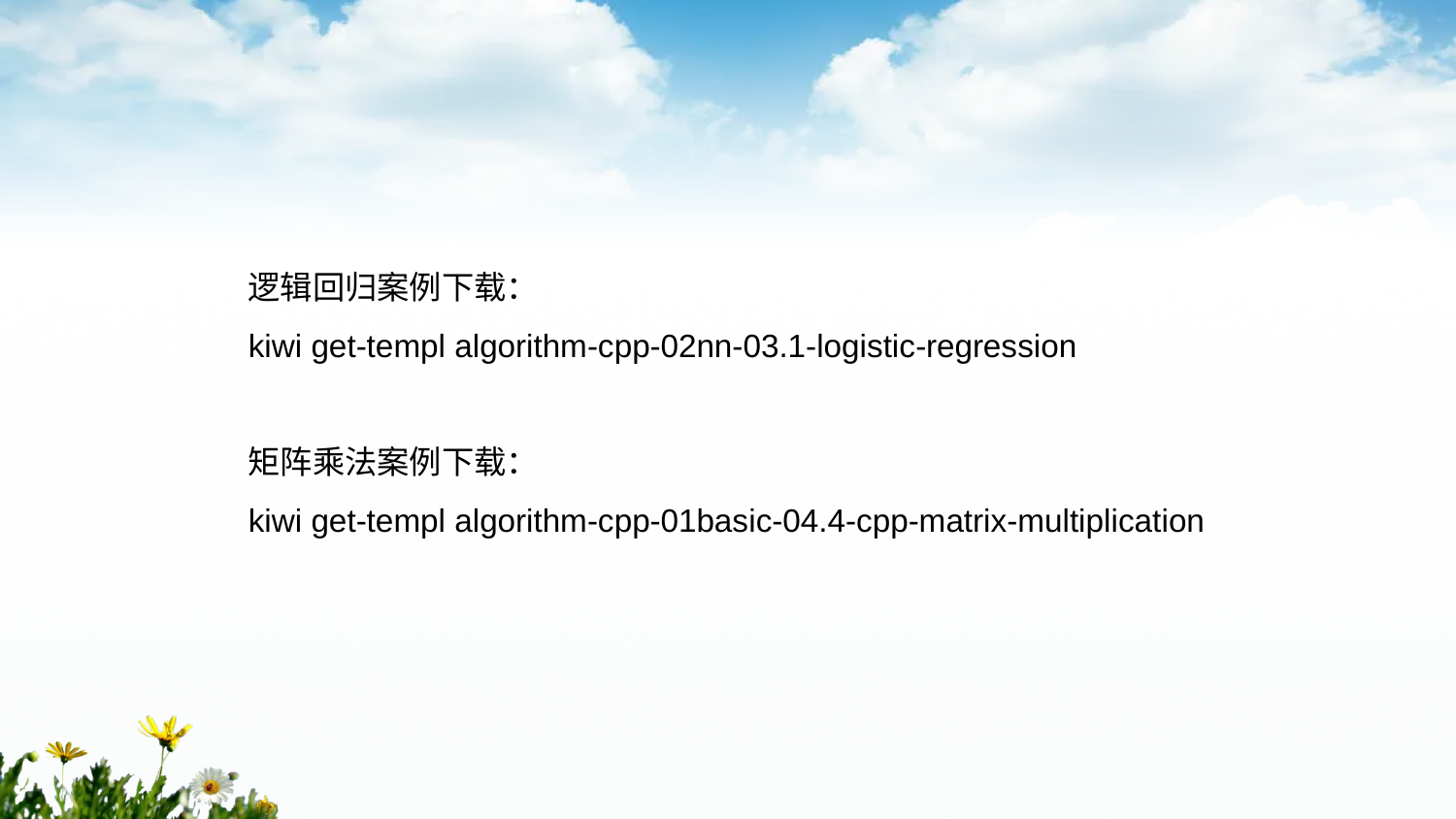

逻辑回归案例下载：
kiwi get-templ algorithm-cpp-02nn-03.1-logistic-regression

矩阵乘法案例下载：
kiwi get-templ algorithm-cpp-01basic-04.4-cpp-matrix-multiplication